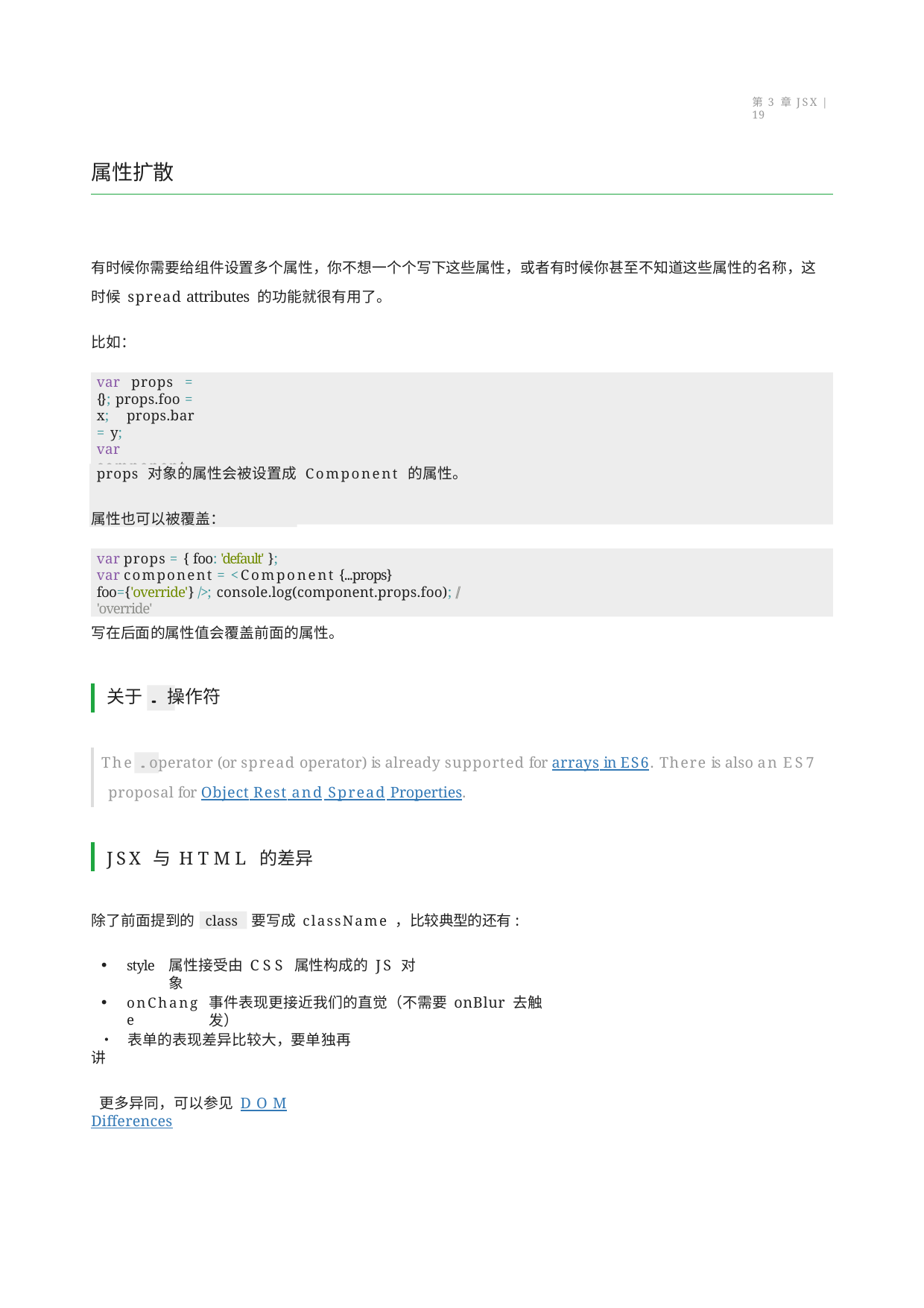

第 3 章 JSX | 19
属性扩散

有时候你需要给组件设置多个属性，你不想一个个写下这些属性，或者有时候你甚至不知道这些属性的名称，这  时候 spread attributes 的功能就很有用了。

比如：
var props = {};  props.foo = x;  props.bar = y;
var component = <Component {...props} />;
props 对象的属性会被设置成

属性也可以被覆盖：
Component 的属性。
var props = { foo: 'default' };
var component = <Component {...props} foo={'override'} />;  console.log(component.props.foo); // 'override'
写在后面的属性值会覆盖前面的属性。

关于 ...  操作符

The ... operator (or spread operator) is already supported for arrays in ES6. There is also an ES7  proposal for Object Rest and Spread Properties.

JSX 与 HTML 的差异

class
除了前面提到的
要写成 className ，比较典型的还有:
属性接受由 CSS 属性构成的 JS 对象
style
事件表现更接近我们的直觉（不需要 onBlur 去触发）
onChange
• 表单的表现差异比较大，要单独再讲

更多异同，可以参见 DOM Differences